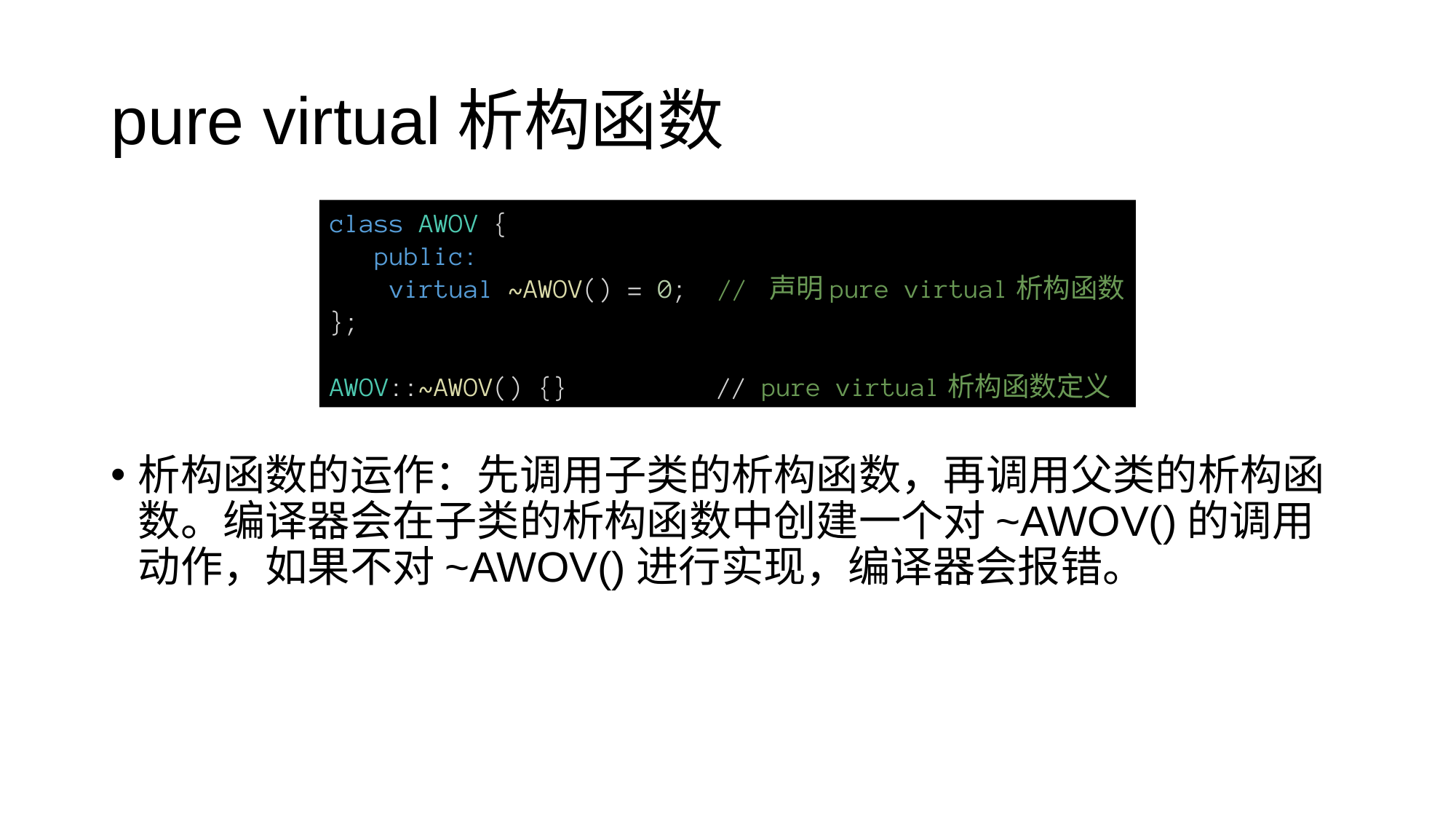

# pure virtual析构函数
class AWOV {
   public:
    virtual ~AWOV() = 0;  // 声明pure virtual析构函数
};
AWOV::~AWOV() {}	    // pure virtual析构函数定义
析构函数的运作：先调用子类的析构函数，再调用父类的析构函数。编译器会在子类的析构函数中创建一个对~AWOV()的调用动作，如果不对~AWOV()进行实现，编译器会报错。